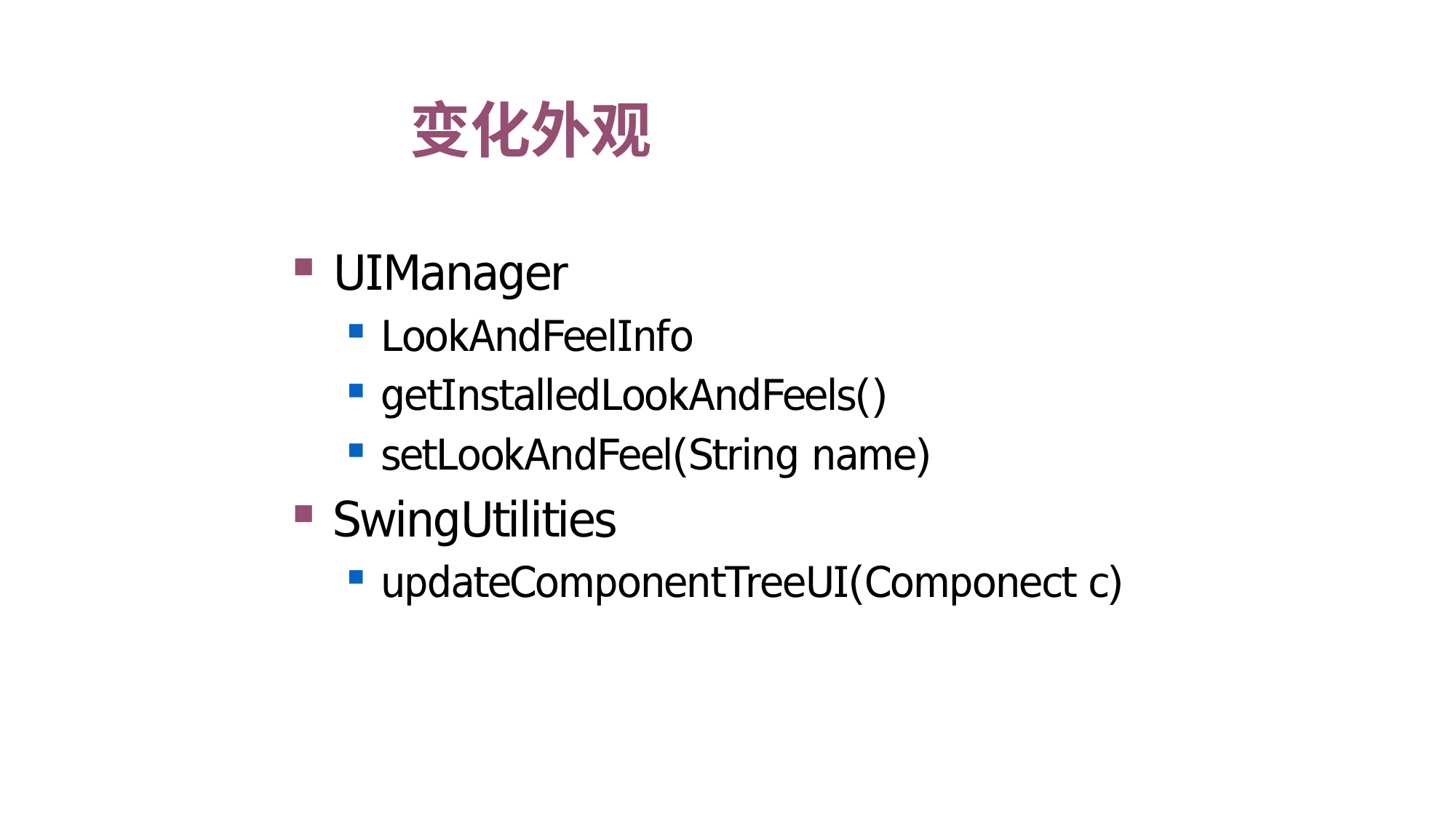

变化外观
UIManager
LookAndFeelInfo
getInstalledLookAndFeels()
setLookAndFeel(String name)
SwingUtilities
updateComponentTreeUI(Componect c)